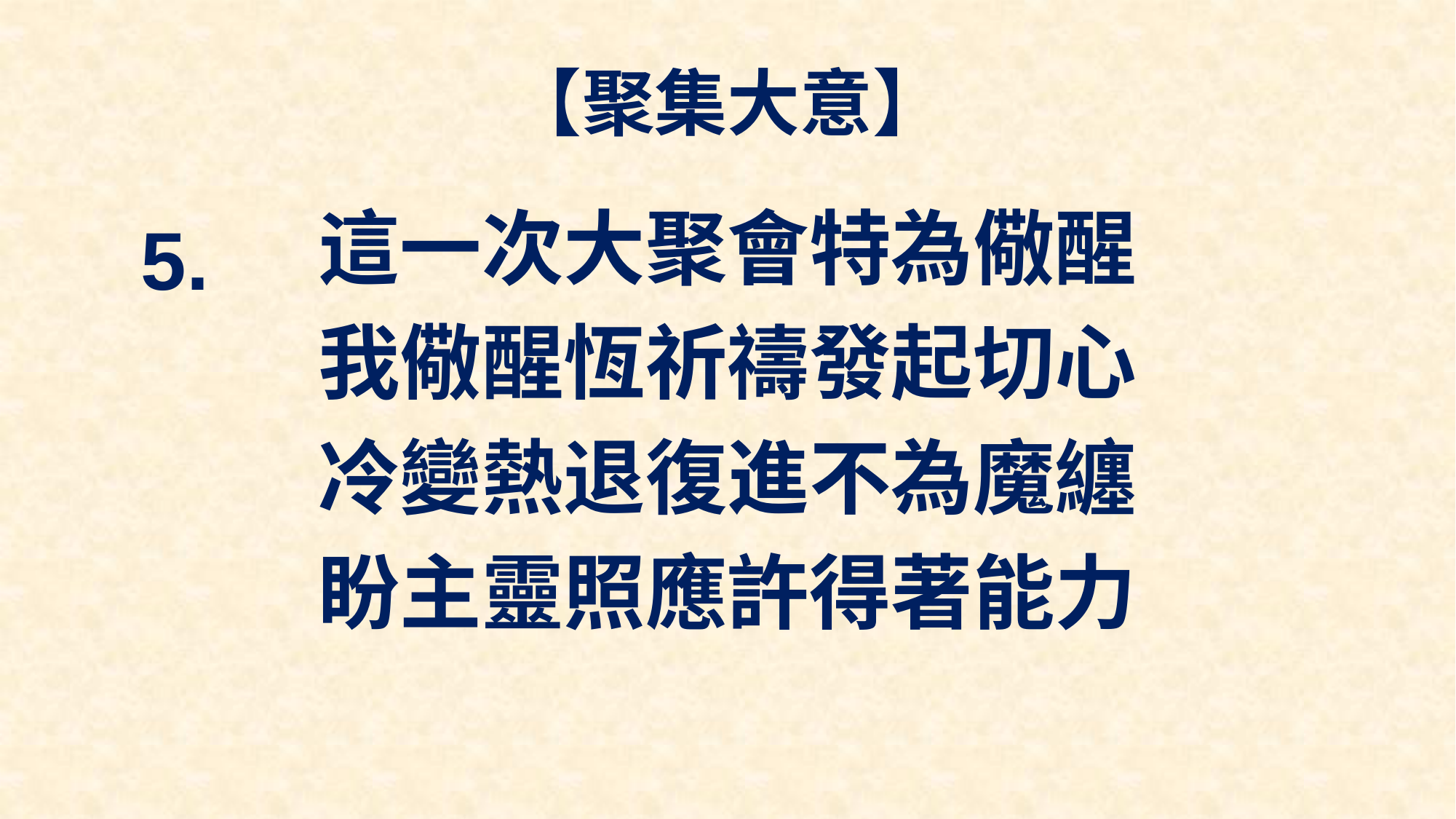

# 【聚集大意】
這一次大聚會特為儆醒
我儆醒恆祈禱發起切心
冷變熱退復進不為魔纏
盼主靈照應許得著能力
5.